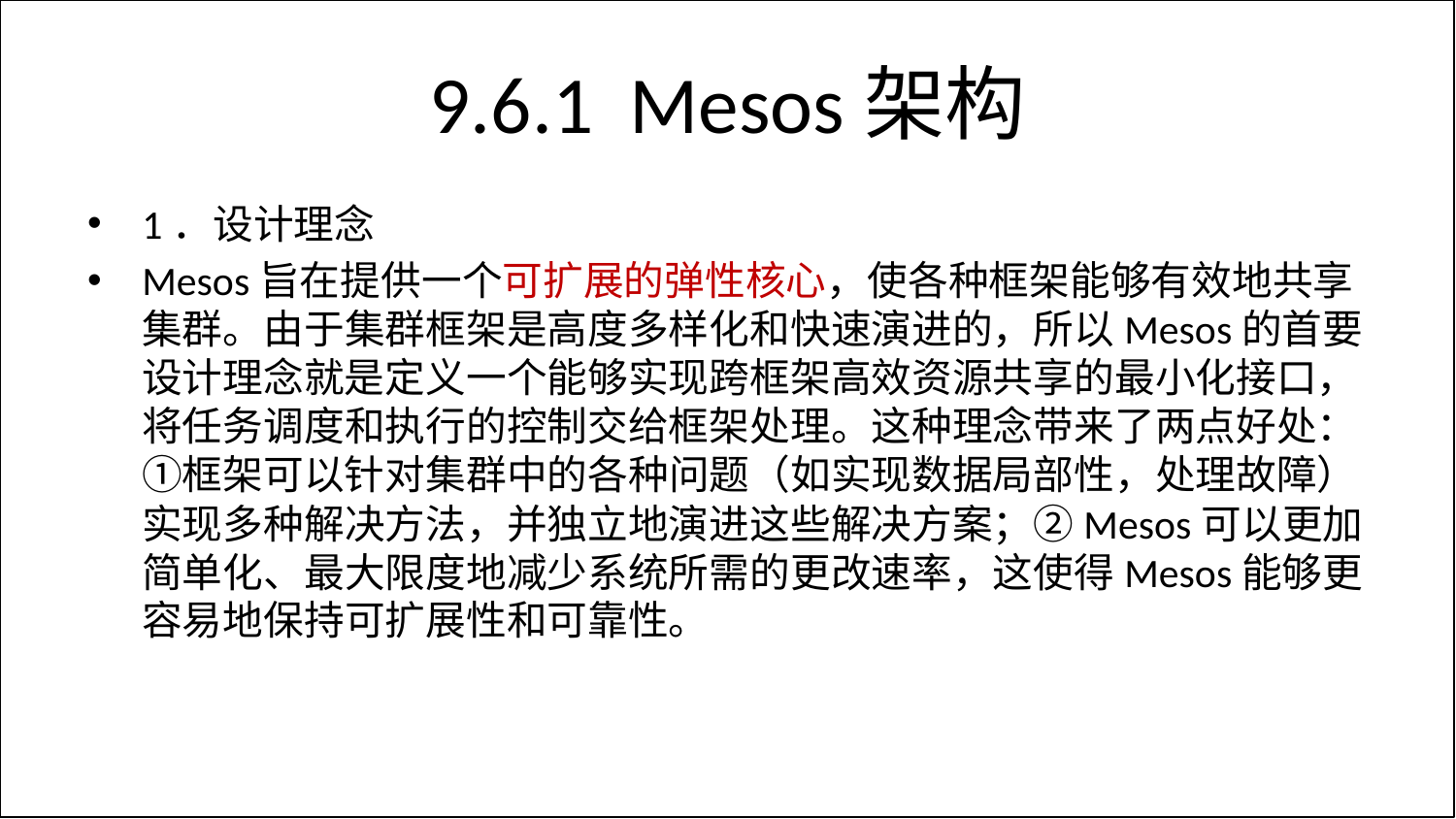

# 9.6.1  Mesos架构
1．设计理念
Mesos旨在提供一个可扩展的弹性核心，使各种框架能够有效地共享集群。由于集群框架是高度多样化和快速演进的，所以Mesos的首要设计理念就是定义一个能够实现跨框架高效资源共享的最小化接口，将任务调度和执行的控制交给框架处理。这种理念带来了两点好处：①框架可以针对集群中的各种问题（如实现数据局部性，处理故障）实现多种解决方法，并独立地演进这些解决方案；②Mesos可以更加简单化、最大限度地减少系统所需的更改速率，这使得Mesos能够更容易地保持可扩展性和可靠性。